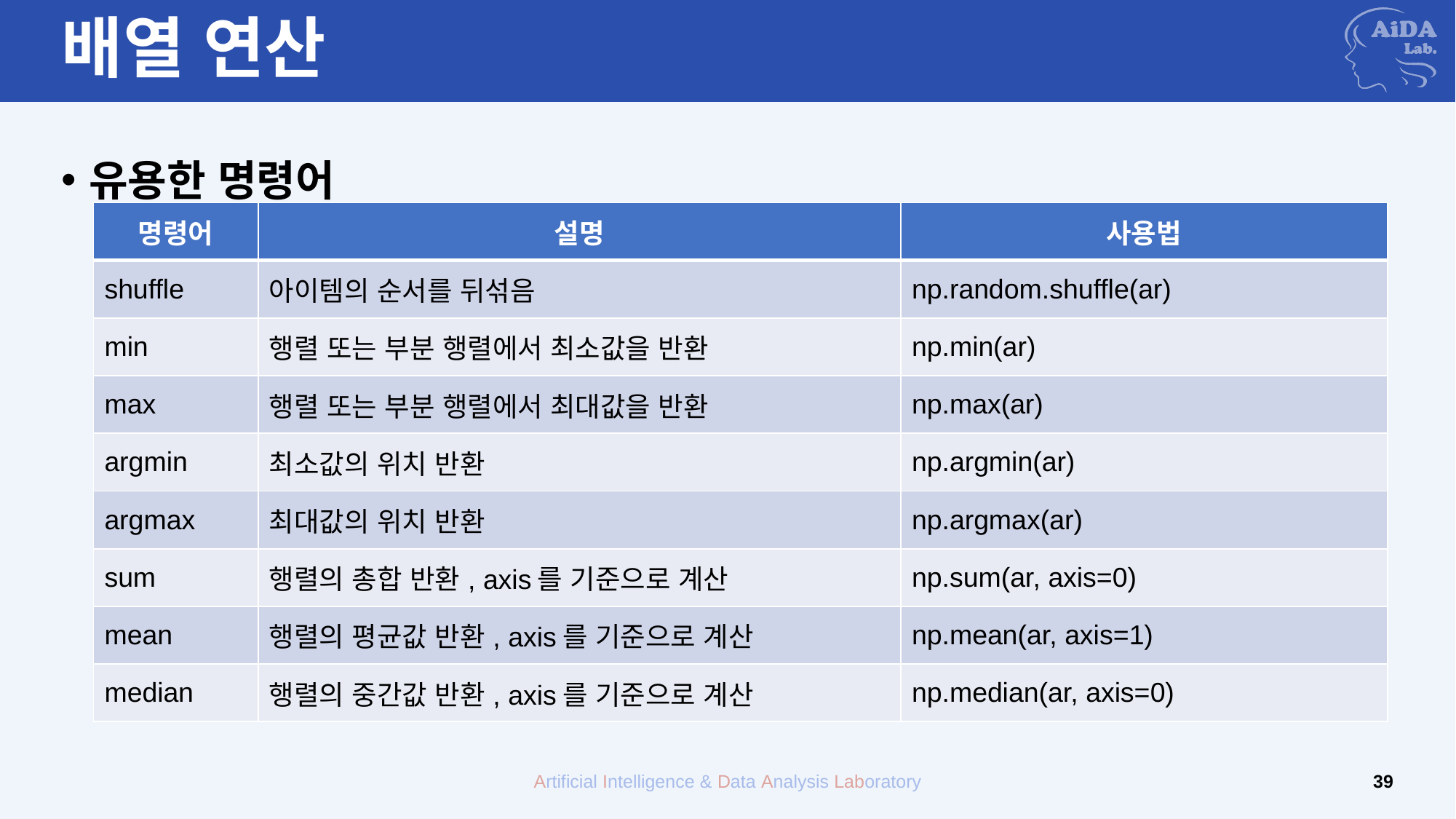

# 배열 연산
유용한 명령어
| 명령어 | 설명 | 사용법 |
| --- | --- | --- |
| shuffle | 아이템의 순서를 뒤섞음 | np.random.shuffle(ar) |
| min | 행렬 또는 부분 행렬에서 최소값을 반환 | np.min(ar) |
| max | 행렬 또는 부분 행렬에서 최대값을 반환 | np.max(ar) |
| argmin | 최소값의 위치 반환 | np.argmin(ar) |
| argmax | 최대값의 위치 반환 | np.argmax(ar) |
| sum | 행렬의 총합 반환, axis를 기준으로 계산 | np.sum(ar, axis=0) |
| mean | 행렬의 평균값 반환, axis를 기준으로 계산 | np.mean(ar, axis=1) |
| median | 행렬의 중간값 반환, axis를 기준으로 계산 | np.median(ar, axis=0) |
Artificial Intelligence & Data Analysis Laboratory
39